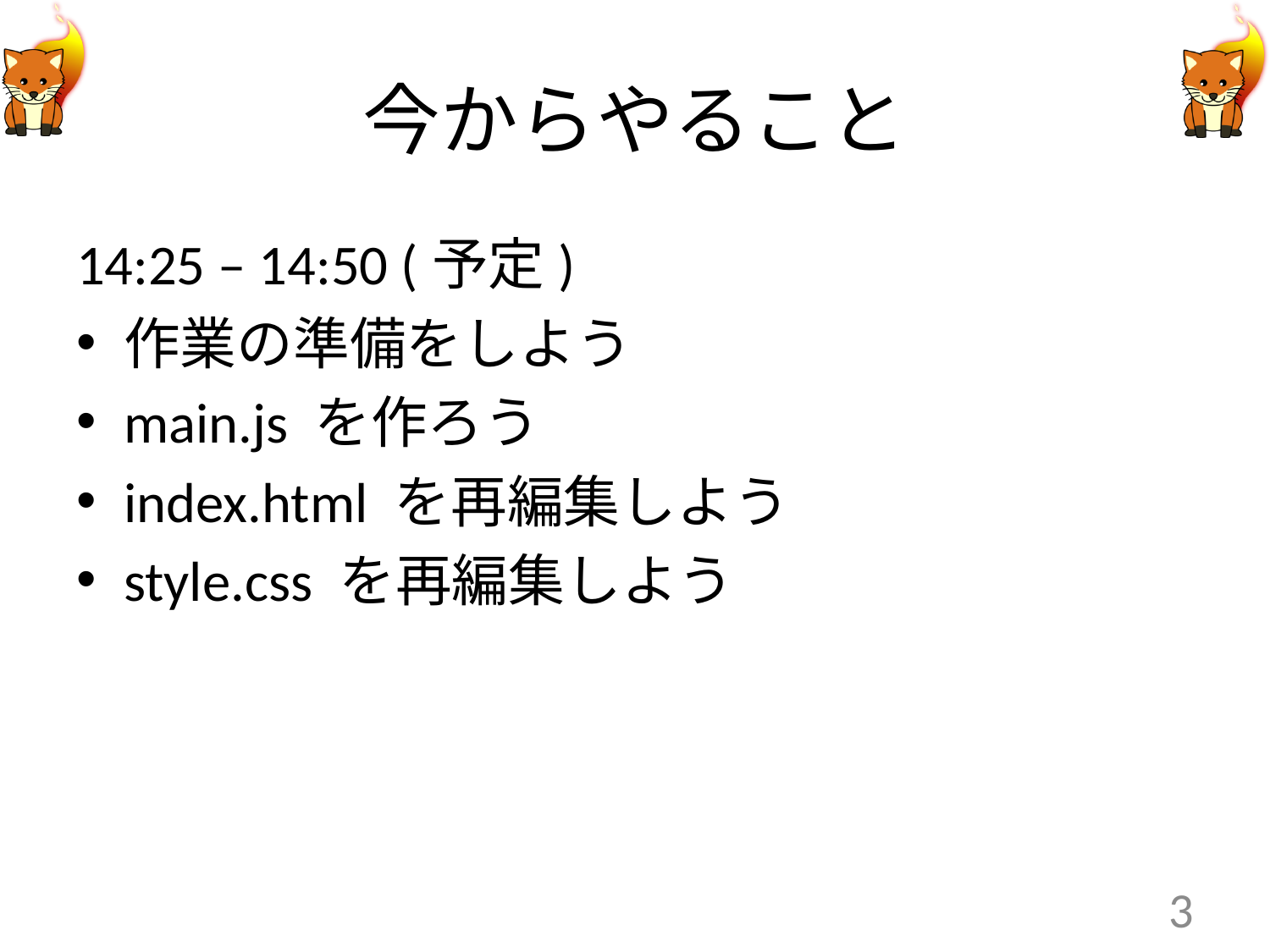

# 今からやること
14:25 – 14:50 (予定)
作業の準備をしよう
main.js を作ろう
index.html を再編集しよう
style.css を再編集しよう
3